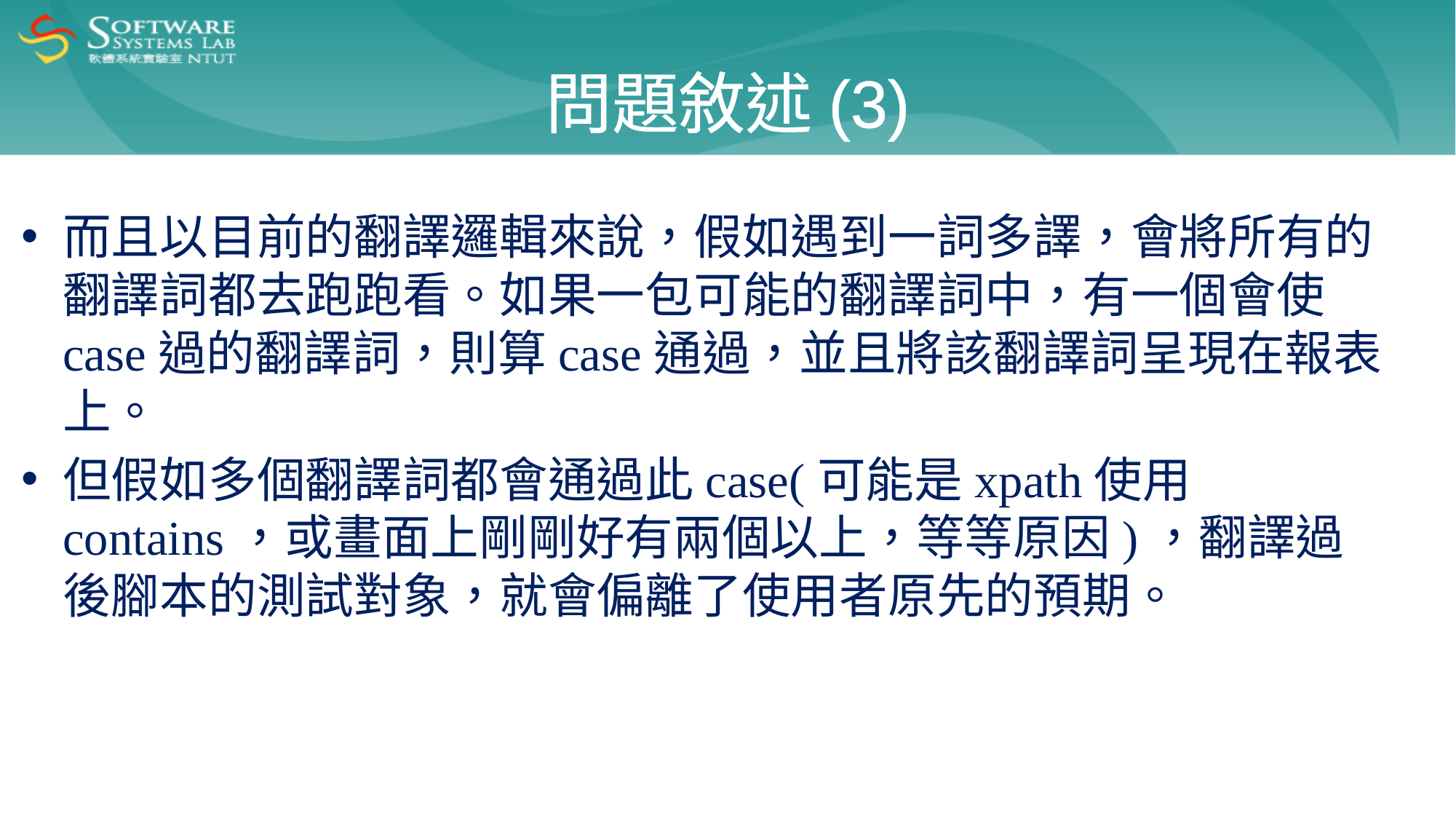

# 問題敘述(3)
而且以目前的翻譯邏輯來說，假如遇到一詞多譯，會將所有的翻譯詞都去跑跑看。如果一包可能的翻譯詞中，有一個會使case過的翻譯詞，則算case通過，並且將該翻譯詞呈現在報表上。
但假如多個翻譯詞都會通過此case(可能是xpath使用contains，或畫面上剛剛好有兩個以上，等等原因)，翻譯過後腳本的測試對象，就會偏離了使用者原先的預期。